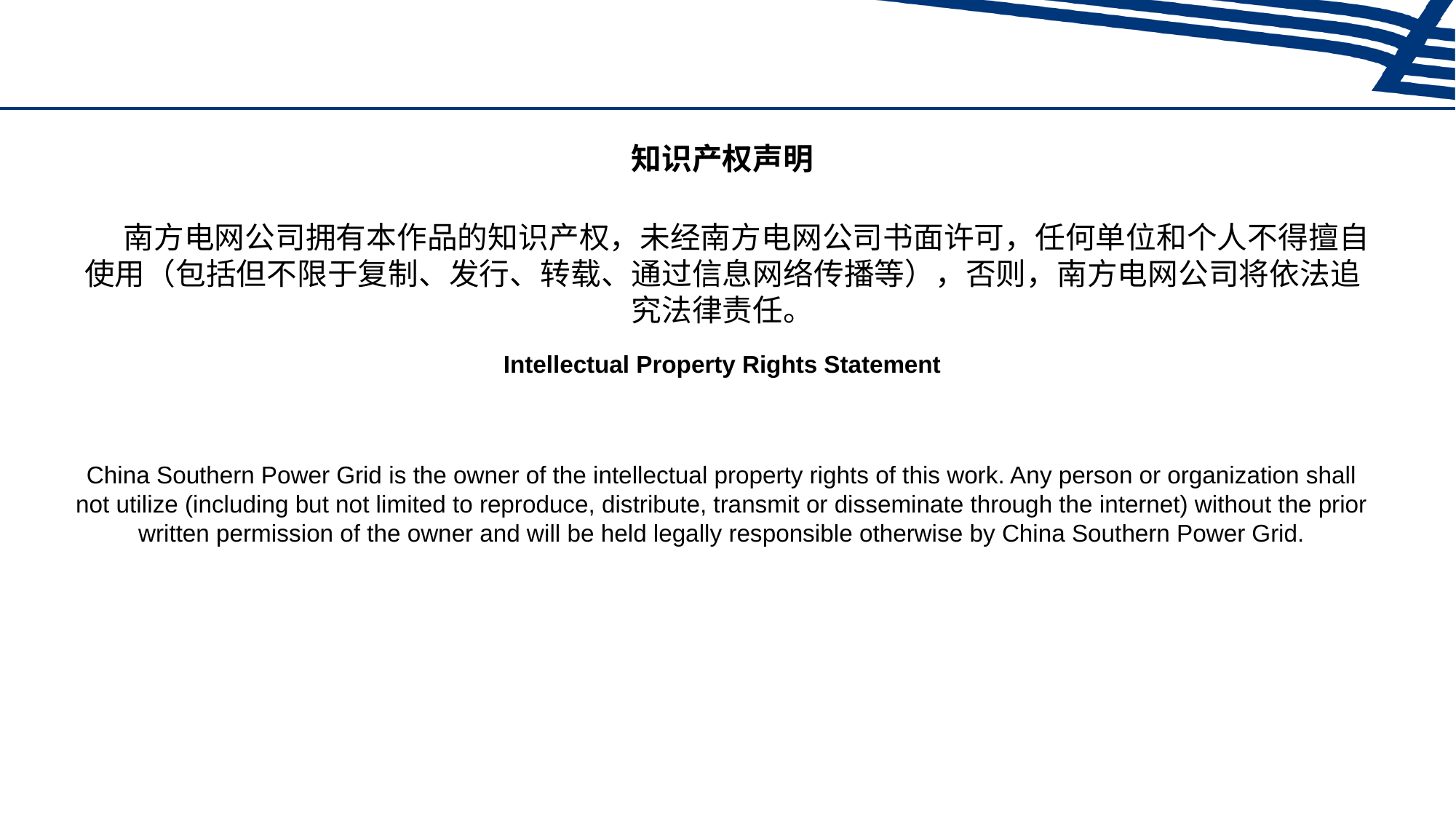

知识产权声明
      南方电网公司拥有本作品的知识产权，未经南方电网公司书面许可，任何单位和个人不得擅自使用（包括但不限于复制、发行、转载、通过信息网络传播等），否则，南方电网公司将依法追究法律责任。
Intellectual Property Rights Statement
China Southern Power Grid is the owner of the intellectual property rights of this work. Any person or organization shall not utilize (including but not limited to reproduce, distribute, transmit or disseminate through the internet) without the prior written permission of the owner and will be held legally responsible otherwise by China Southern Power Grid.